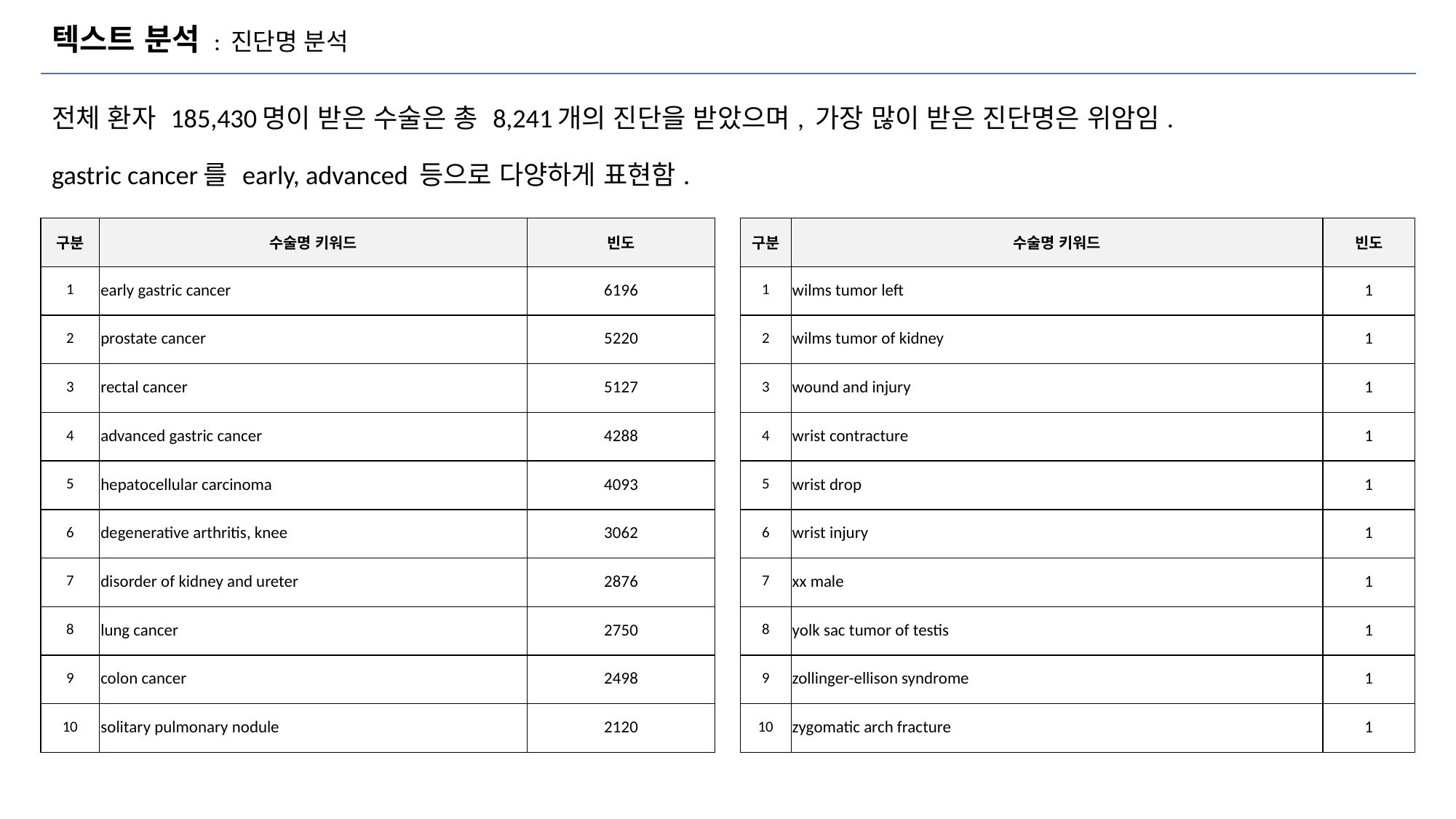

# 텍스트 분석 : 진단명 분석
전체 환자 185,430명이 받은 수술은 총 8,241개의 진단을 받았으며, 가장 많이 받은 진단명은 위암임.
gastric cancer를 early, advanced 등으로 다양하게 표현함.
| 구분 | 수술명 키워드 | 빈도 |
| --- | --- | --- |
| 1 | early gastric cancer | 6196 |
| 2 | prostate cancer | 5220 |
| 3 | rectal cancer | 5127 |
| 4 | advanced gastric cancer | 4288 |
| 5 | hepatocellular carcinoma | 4093 |
| 6 | degenerative arthritis, knee | 3062 |
| 7 | disorder of kidney and ureter | 2876 |
| 8 | lung cancer | 2750 |
| 9 | colon cancer | 2498 |
| 10 | solitary pulmonary nodule | 2120 |
| 구분 | 수술명 키워드 | 빈도 |
| --- | --- | --- |
| 1 | wilms tumor left | 1 |
| 2 | wilms tumor of kidney | 1 |
| 3 | wound and injury | 1 |
| 4 | wrist contracture | 1 |
| 5 | wrist drop | 1 |
| 6 | wrist injury | 1 |
| 7 | xx male | 1 |
| 8 | yolk sac tumor of testis | 1 |
| 9 | zollinger-ellison syndrome | 1 |
| 10 | zygomatic arch fracture | 1 |